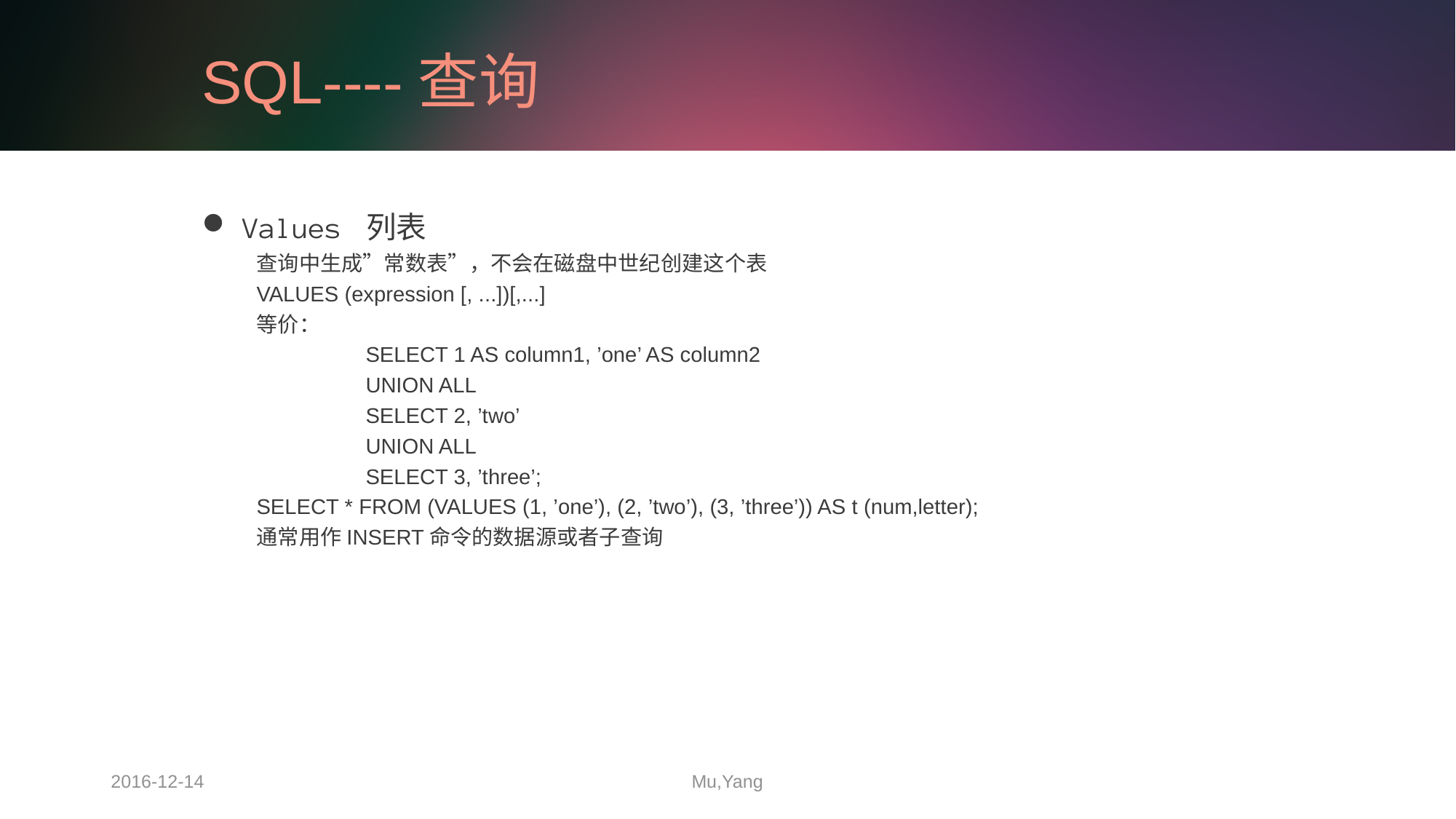

# SQL----查询
Values 列表
查询中生成”常数表”，不会在磁盘中世纪创建这个表
VALUES (expression [, ...])[,...]
等价：
	SELECT 1 AS column1, ’one’ AS column2
	UNION ALL
	SELECT 2, ’two’
	UNION ALL
	SELECT 3, ’three’;
SELECT * FROM (VALUES (1, ’one’), (2, ’two’), (3, ’three’)) AS t (num,letter);
通常用作INSERT命令的数据源或者子查询

2016-12-14
Mu,Yang
90